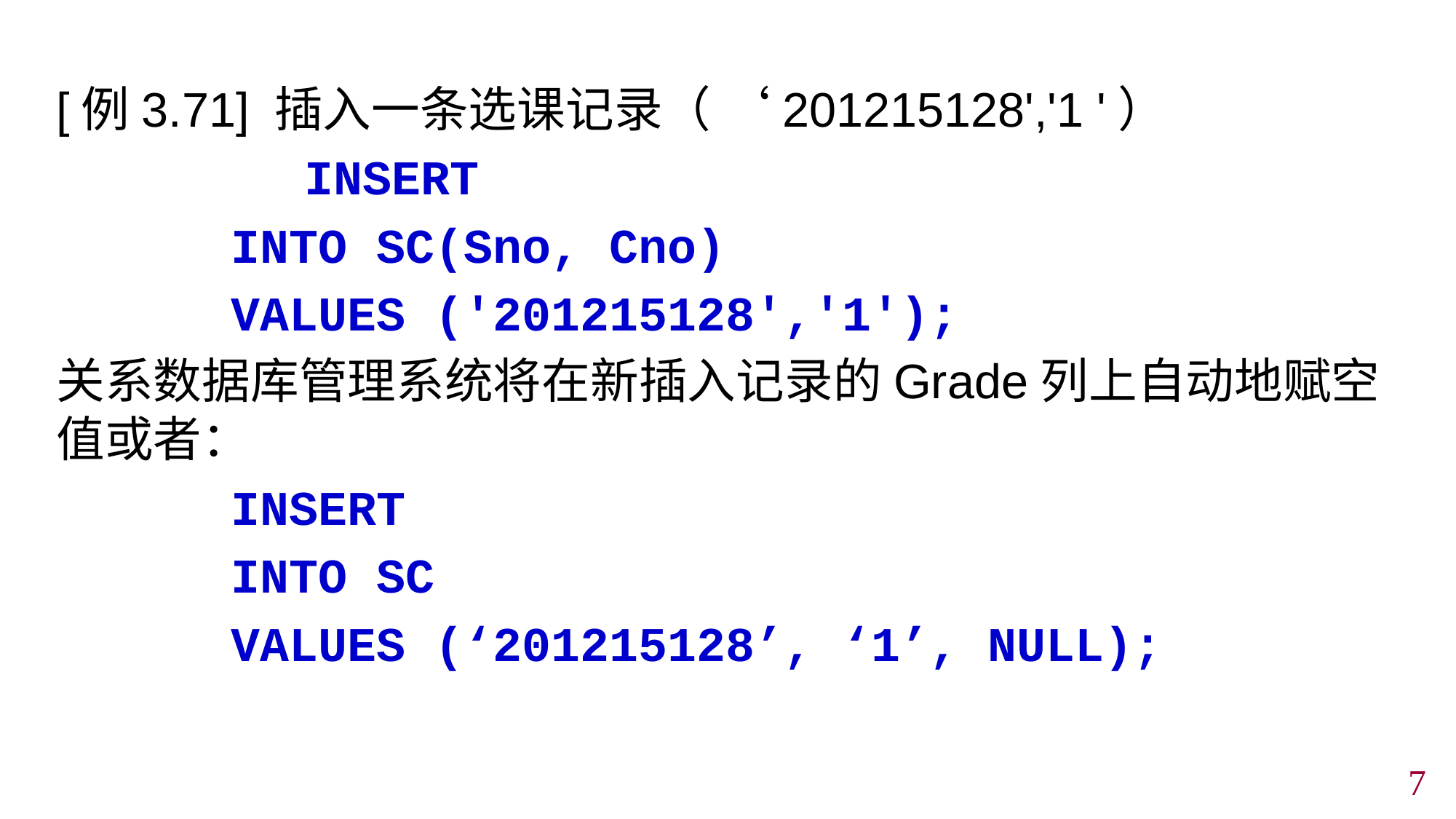

[例3.71] 插入一条选课记录（ ‘201215128','1 '）
   	        INSERT
      INTO SC(Sno, Cno)
      VALUES ('201215128','1');
关系数据库管理系统将在新插入记录的Grade列上自动地赋空值或者：
             INSERT
      INTO SC
      VALUES (‘201215128’, ‘1’, NULL);
7